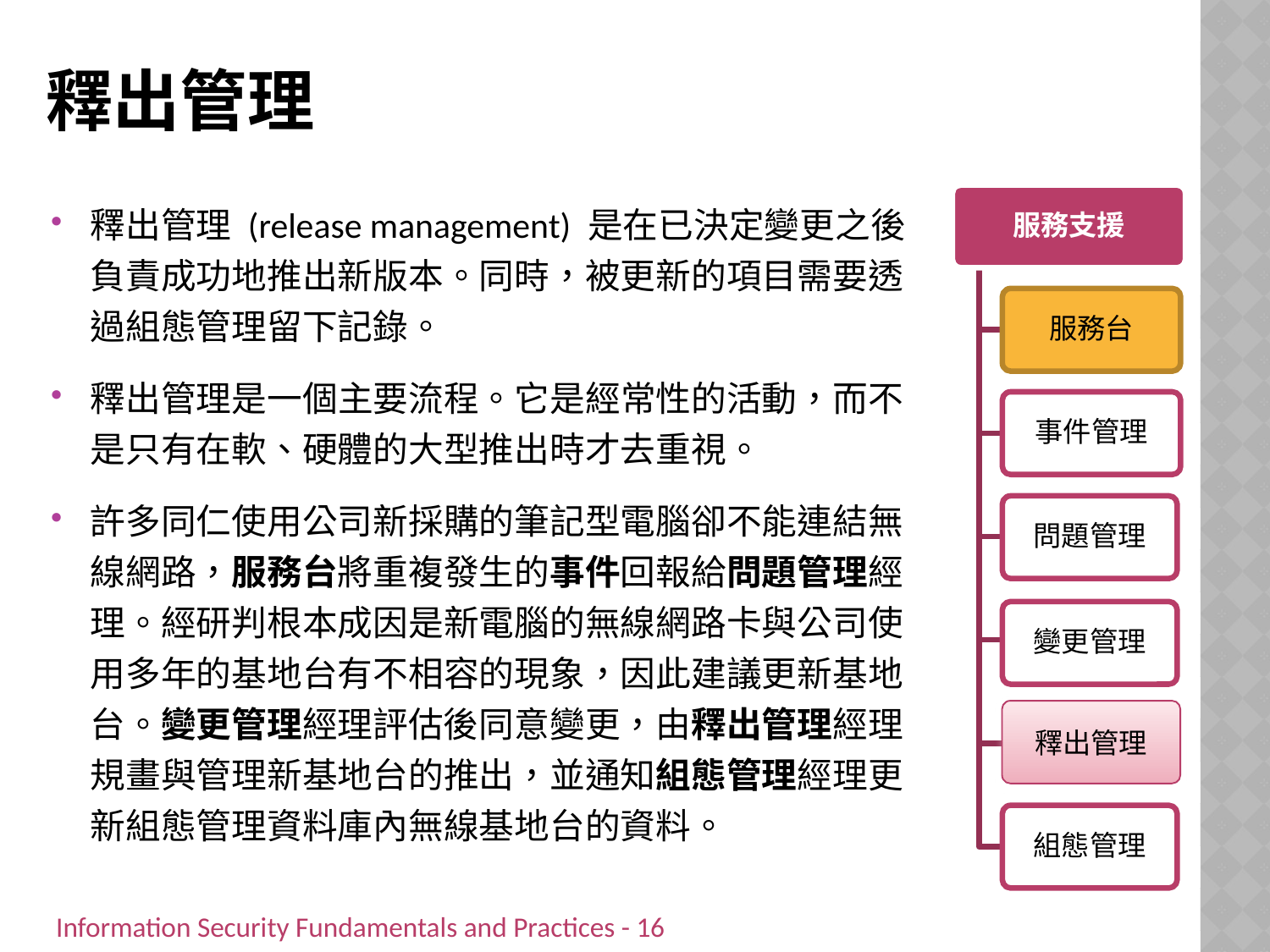

# 釋出管理

服務支援
釋出管理 (release management) 是在已決定變更之後負責成功地推出新版本。同時，被更新的項目需要透過組態管理留下記錄。
釋出管理是一個主要流程。它是經常性的活動，而不是只有在軟、硬體的大型推出時才去重視。
許多同仁使用公司新採購的筆記型電腦卻不能連結無線網路，服務台將重複發生的事件回報給問題管理經理。經研判根本成因是新電腦的無線網路卡與公司使用多年的基地台有不相容的現象，因此建議更新基地台。變更管理經理評估後同意變更，由釋出管理經理規畫與管理新基地台的推出，並通知組態管理經理更新組態管理資料庫內無線基地台的資料。

服務台

事件管理

問題管理

變更管理
釋出管理

組態管理